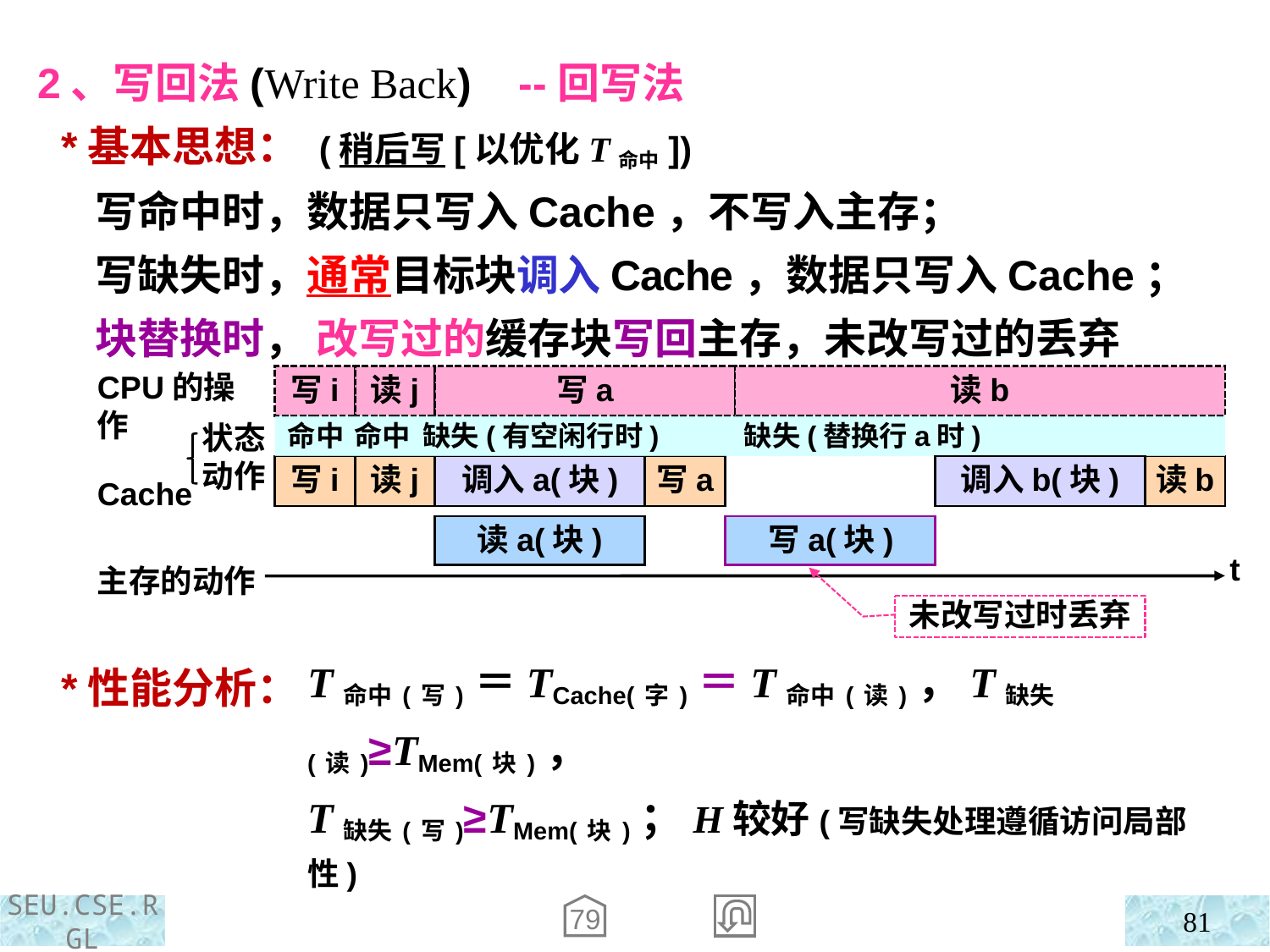

2、写回法(Write Back)    --回写法
  *基本思想： (稍后写[以优化T命中])
     写命中时，数据只写入Cache，不写入主存；
     写缺失时，通常目标块调入Cache，数据只写入Cache；
     块替换时， 改写过的缓存块写回主存，未改写过的丢弃

  *性能分析：
写i
读j
写a
CPU的操 作

Cache

主存的动作
读b
状态
动作
 命中  命中  缺失(有空闲行时)          缺失(替换行a时)

调入b(块)
调入a(块)
写i
读j
写a
读b
读a(块)
t

写a(块)
未改写过时丢弃
T命中(写)＝TCache(字)＝T命中(读)，T缺失(读)≥TMem(块)，
T缺失(写)≥TMem(块)；H较好(写缺失处理遵循访问局部性)
79

81